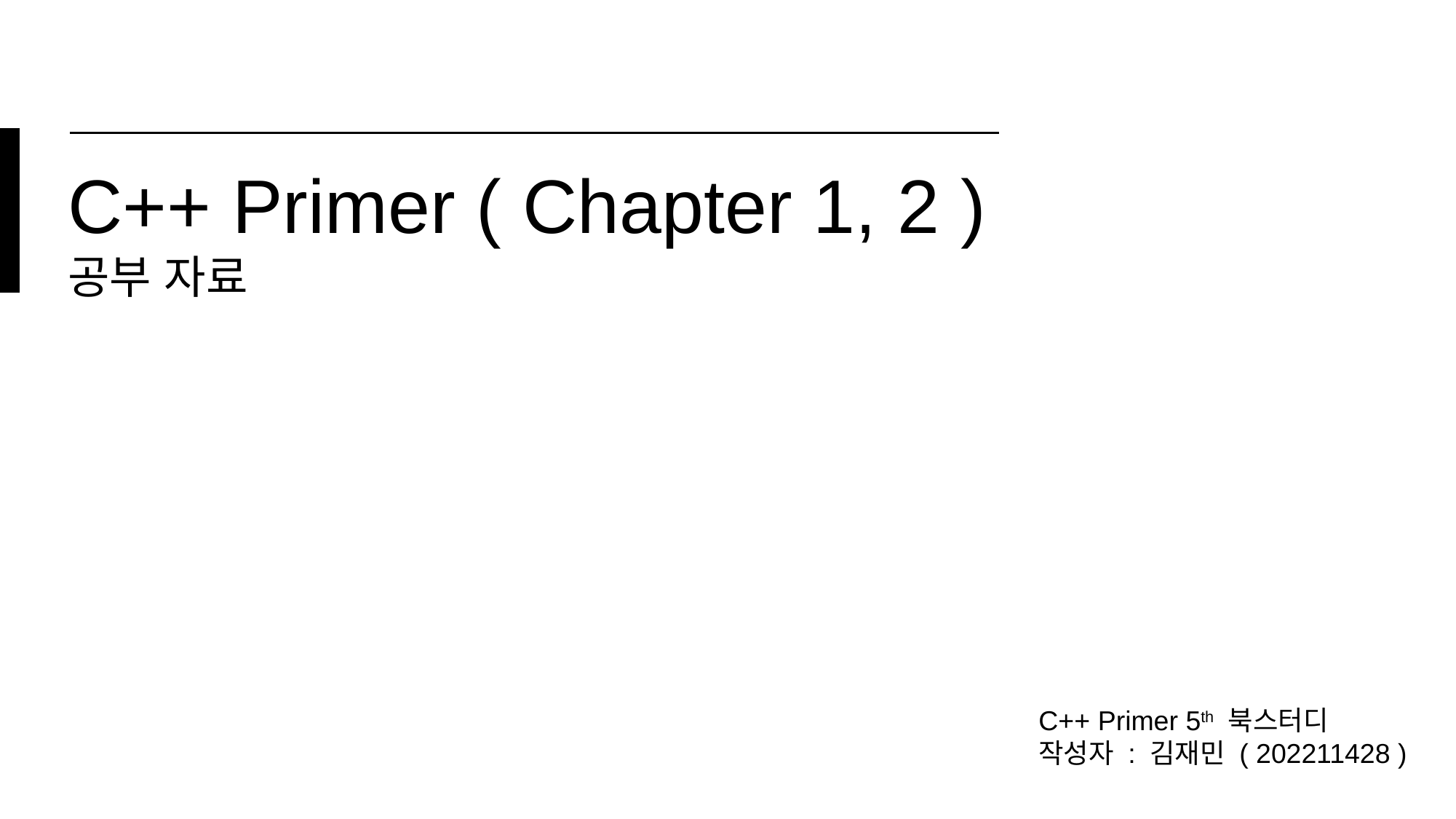

C++ Primer ( Chapter 1, 2 )
공부 자료
C++ Primer 5th 북스터디
작성자 : 김재민 ( 202211428 )